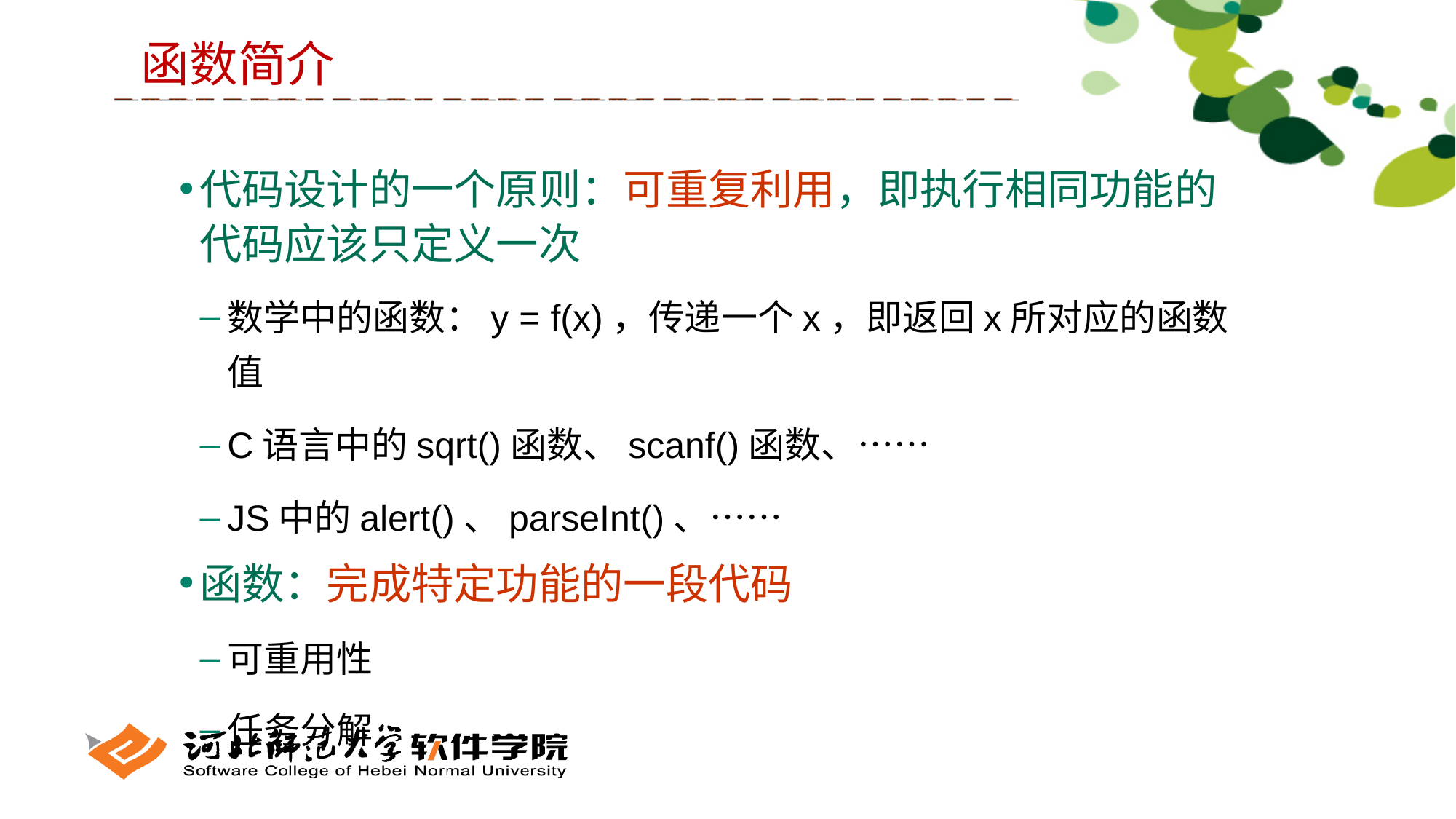

函数简介
代码设计的一个原则：可重复利用，即执行相同功能的代码应该只定义一次
数学中的函数：y = f(x)，传递一个x，即返回x所对应的函数值
C语言中的sqrt()函数、scanf()函数、……
JS中的alert()、parseInt()、……
函数：完成特定功能的一段代码
可重用性
任务分解